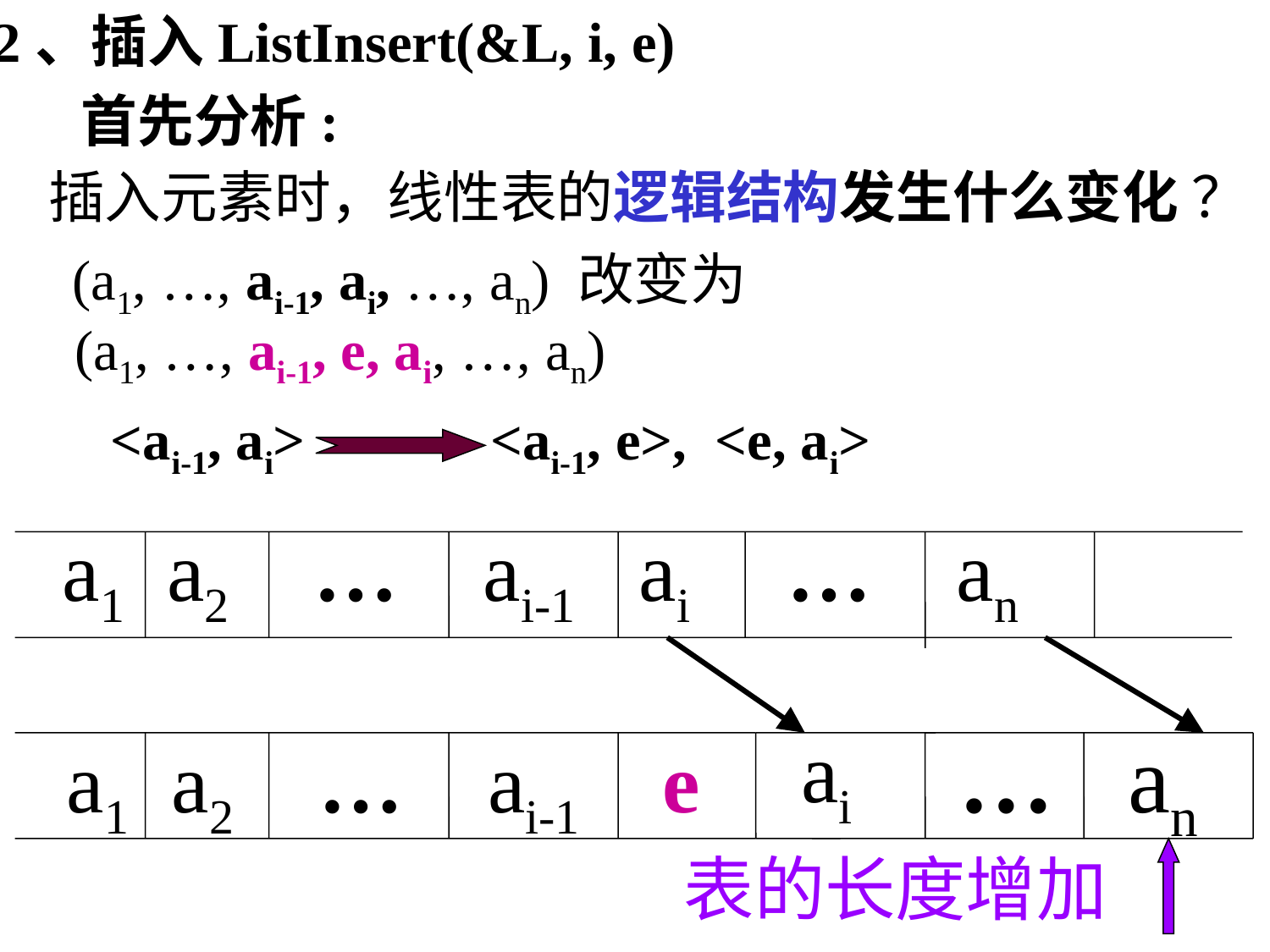

2、插入ListInsert(&L, i, e)
首先分析:
插入元素时，线性表的逻辑结构发生什么变化 ？
 (a1, …, ai-1, ai, …, an) 改变为
(a1, …, ai-1, e, ai, …, an)
<ai-1, ai>
<ai-1, e>,  <e, ai>

a1  a2    …    ai-1   ai     …    an

a1  a2    …    ai-1

ai

…

an

 e

表的长度增加